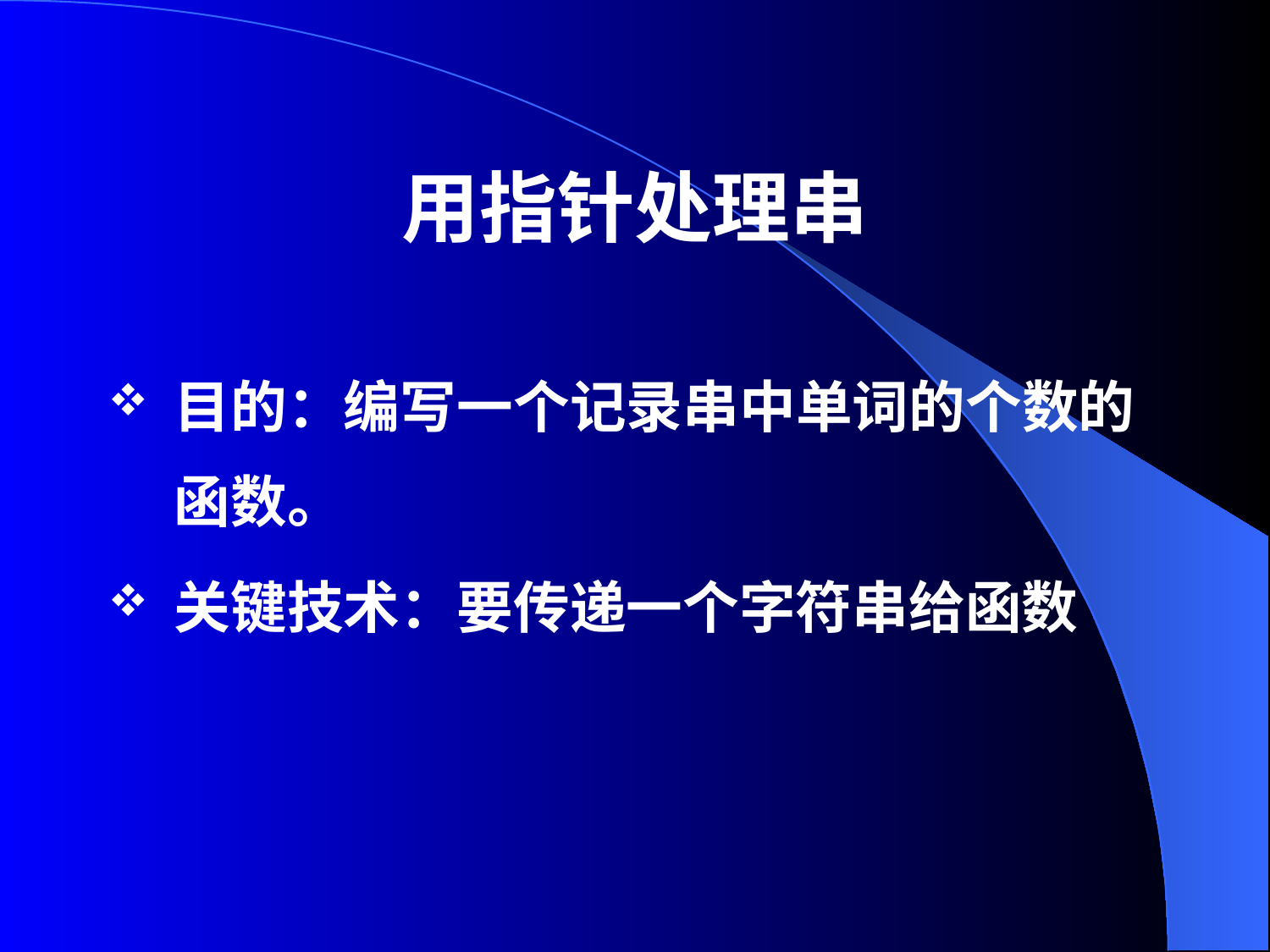

# 用指针处理串
目的：编写一个记录串中单词的个数的函数。
关键技术：要传递一个字符串给函数